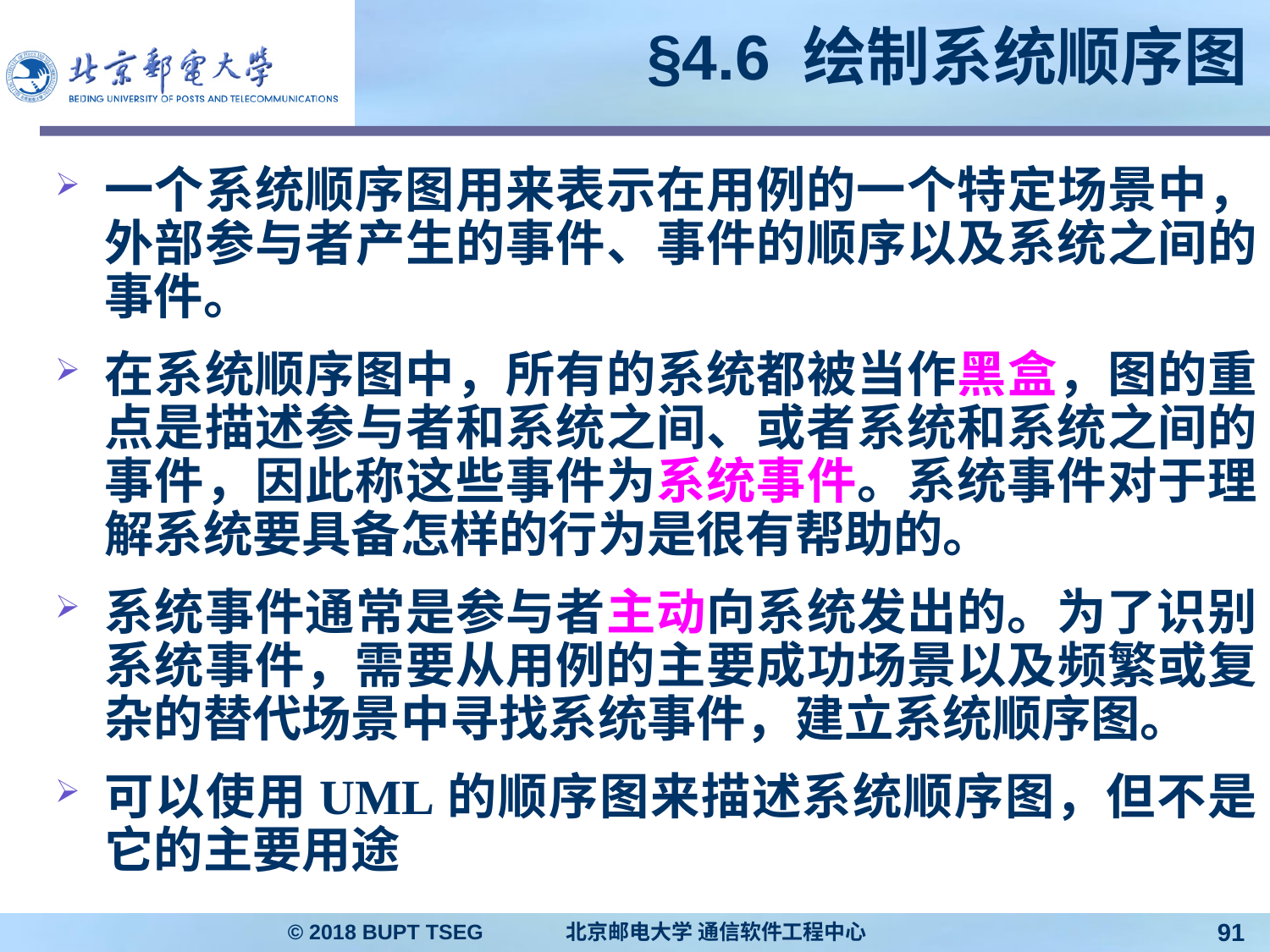

# §4.6 绘制系统顺序图
一个系统顺序图用来表示在用例的一个特定场景中，外部参与者产生的事件、事件的顺序以及系统之间的事件。
在系统顺序图中，所有的系统都被当作黑盒，图的重点是描述参与者和系统之间、或者系统和系统之间的事件，因此称这些事件为系统事件。系统事件对于理解系统要具备怎样的行为是很有帮助的。
系统事件通常是参与者主动向系统发出的。为了识别系统事件，需要从用例的主要成功场景以及频繁或复杂的替代场景中寻找系统事件，建立系统顺序图。
可以使用UML的顺序图来描述系统顺序图，但不是它的主要用途
© 2018 BUPT TSEG             北京邮电大学 通信软件工程中心